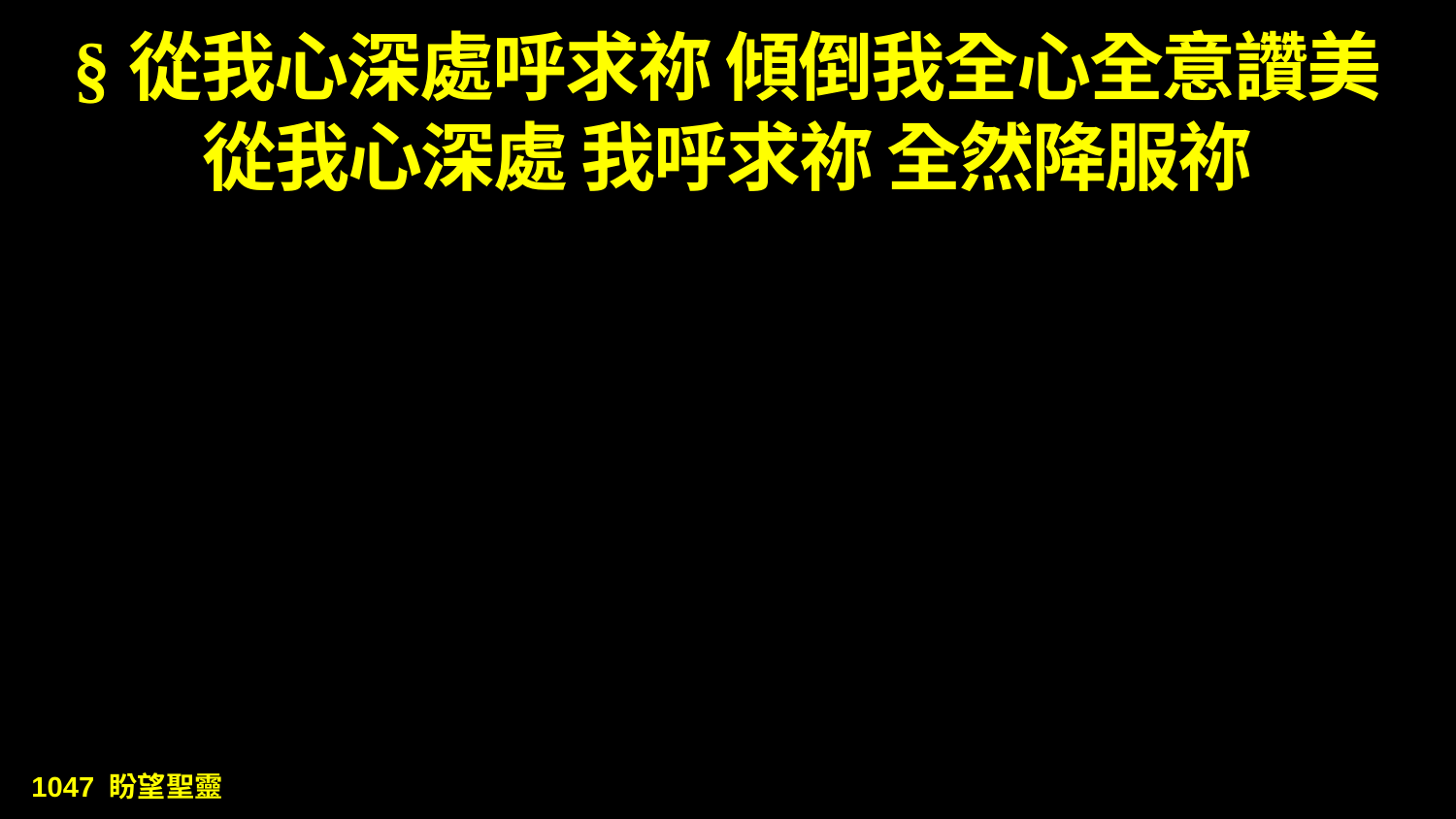

# §從我心深處呼求祢 傾倒我全心全意讚美 從我心深處 我呼求祢 全然降服祢
1047 盼望聖靈